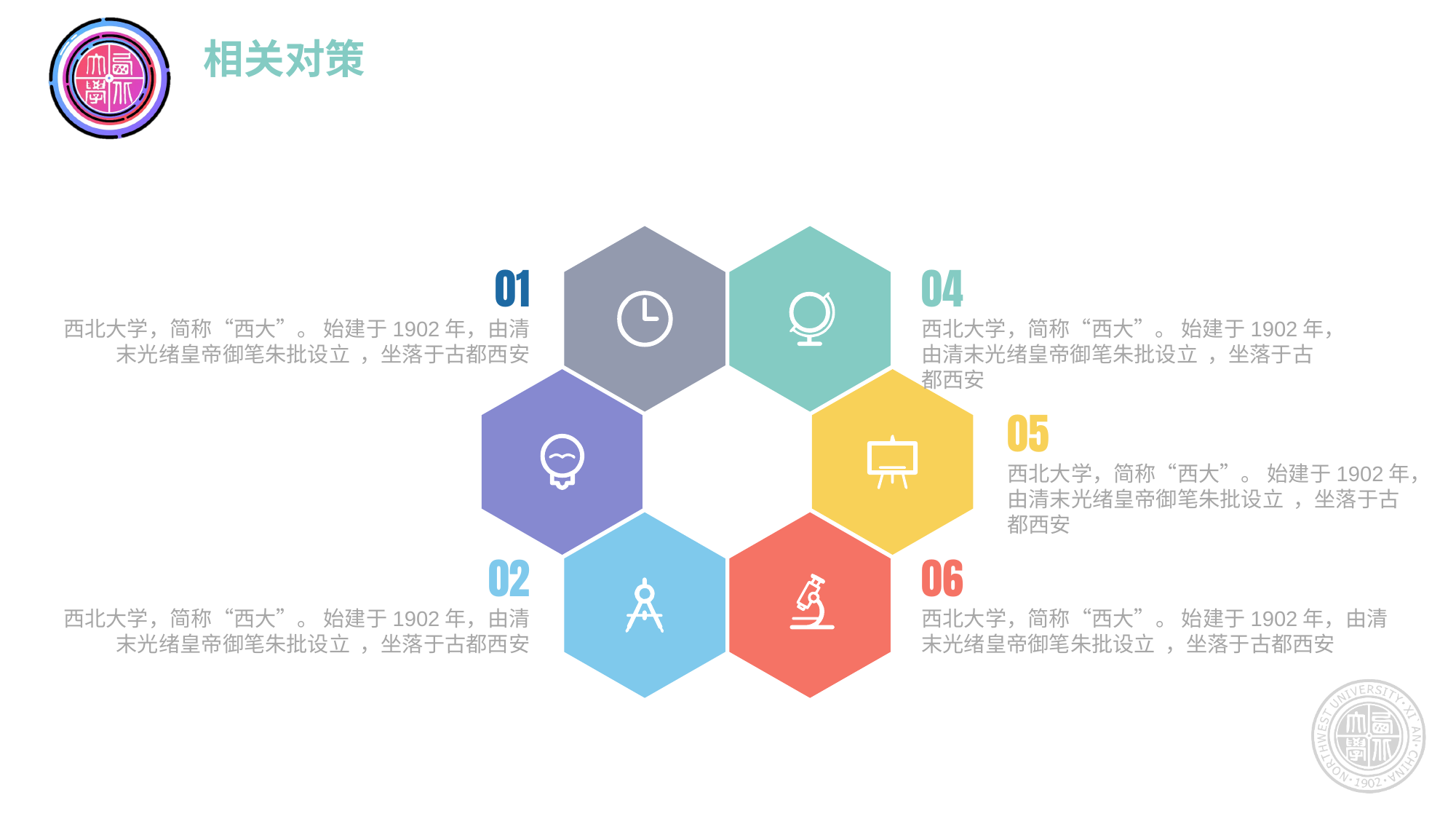

相关对策

04
西北大学，简称“西大”。 始建于1902年，由清末光绪皇帝御笔朱批设立  ，坐落于古都西安
01
西北大学，简称“西大”。 始建于1902年，由清末光绪皇帝御笔朱批设立  ，坐落于古都西安

05
西北大学，简称“西大”。 始建于1902年，由清末光绪皇帝御笔朱批设立  ，坐落于古都西安

02
西北大学，简称“西大”。 始建于1902年，由清末光绪皇帝御笔朱批设立  ，坐落于古都西安
06
西北大学，简称“西大”。 始建于1902年，由清末光绪皇帝御笔朱批设立  ，坐落于古都西安